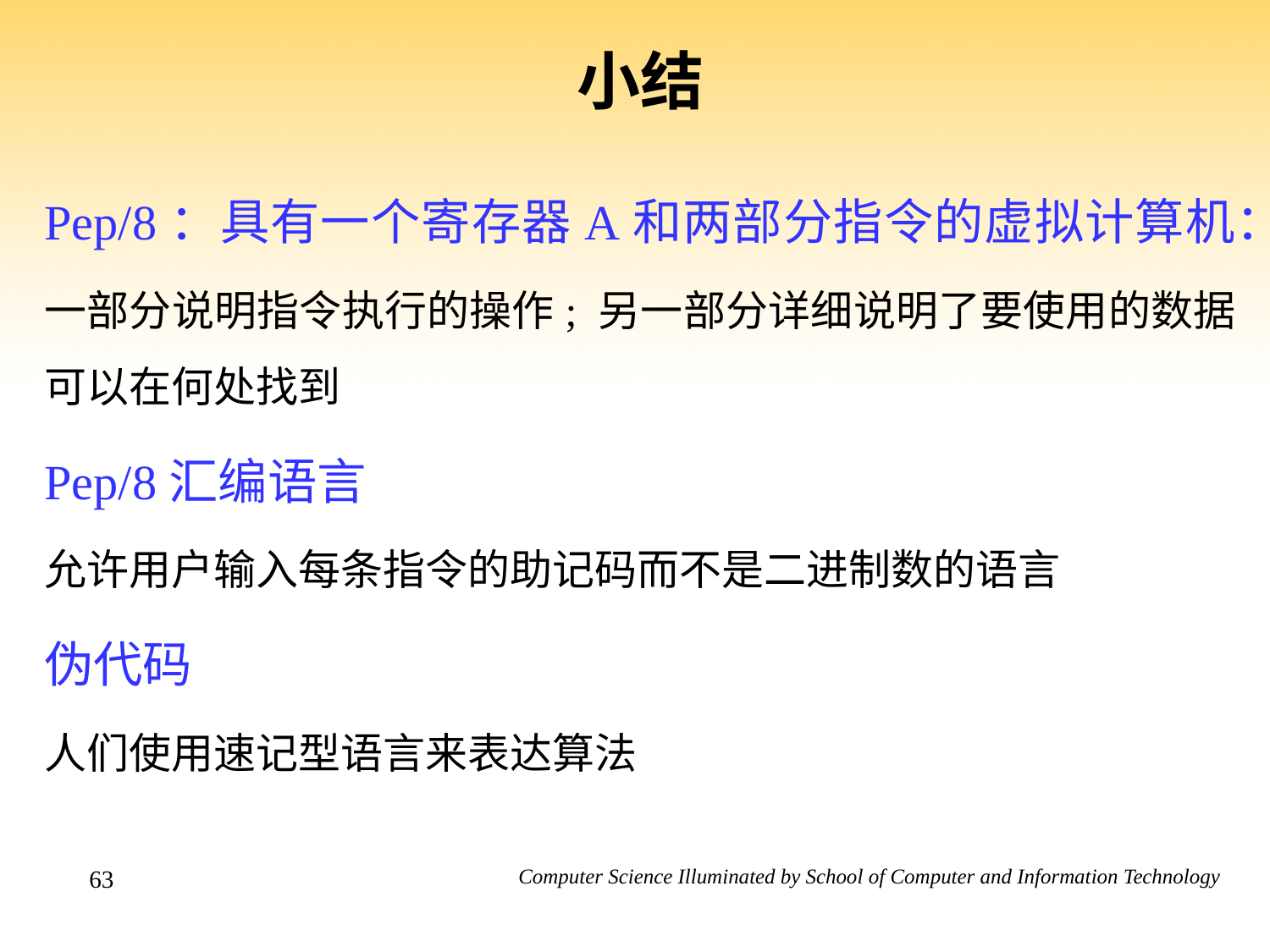

小结
Pep/8：具有一个寄存器A和两部分指令的虚拟计算机：
一部分说明指令执行的操作; 另一部分详细说明了要使用的数据可以在何处找到
Pep/8汇编语言
允许用户输入每条指令的助记码而不是二进制数的语言
伪代码
人们使用速记型语言来表达算法
63